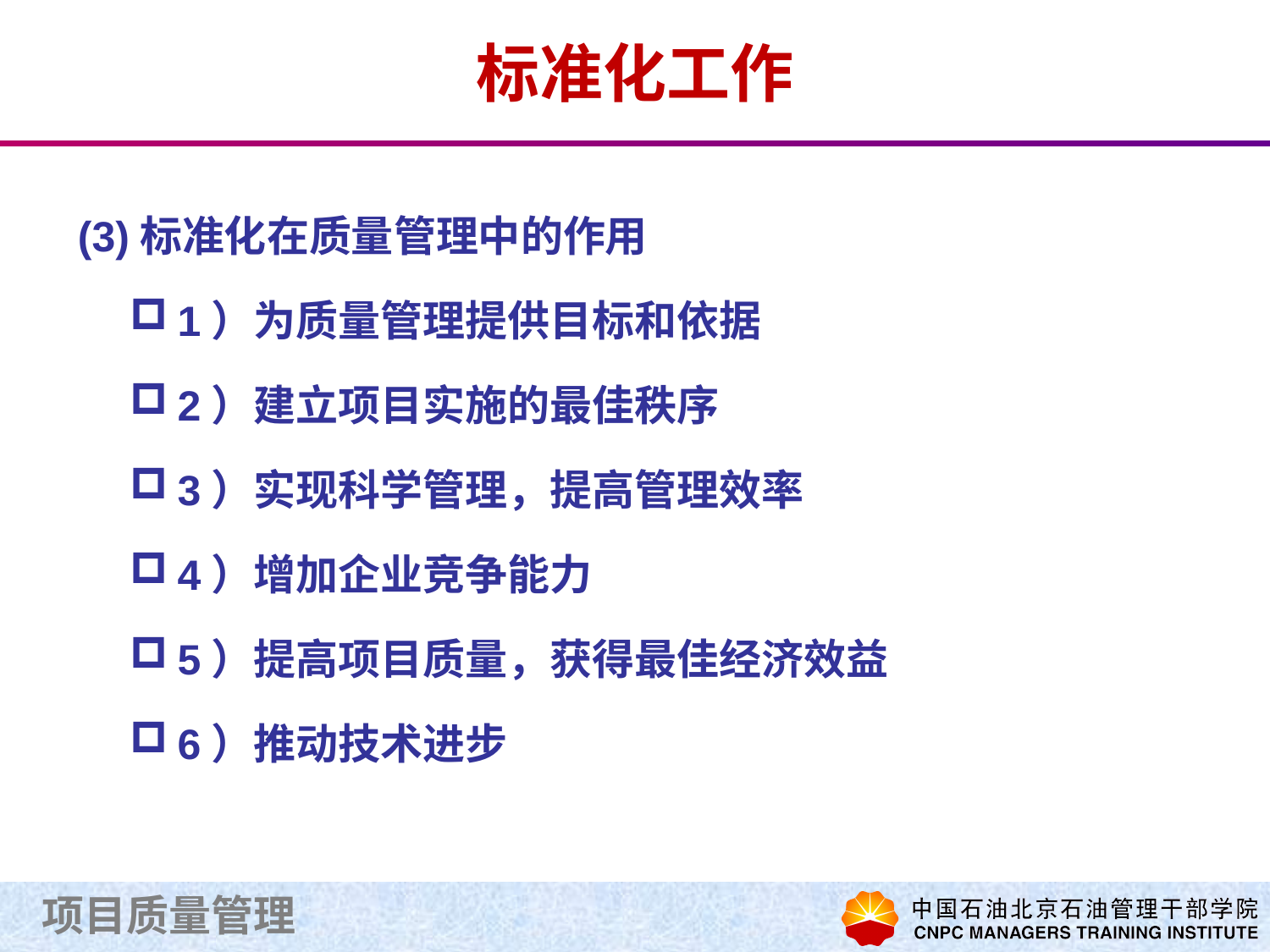

# 标准化工作
(3)标准化在质量管理中的作用
1）为质量管理提供目标和依据
2）建立项目实施的最佳秩序
3）实现科学管理，提高管理效率
4）增加企业竞争能力
5）提高项目质量，获得最佳经济效益
6）推动技术进步